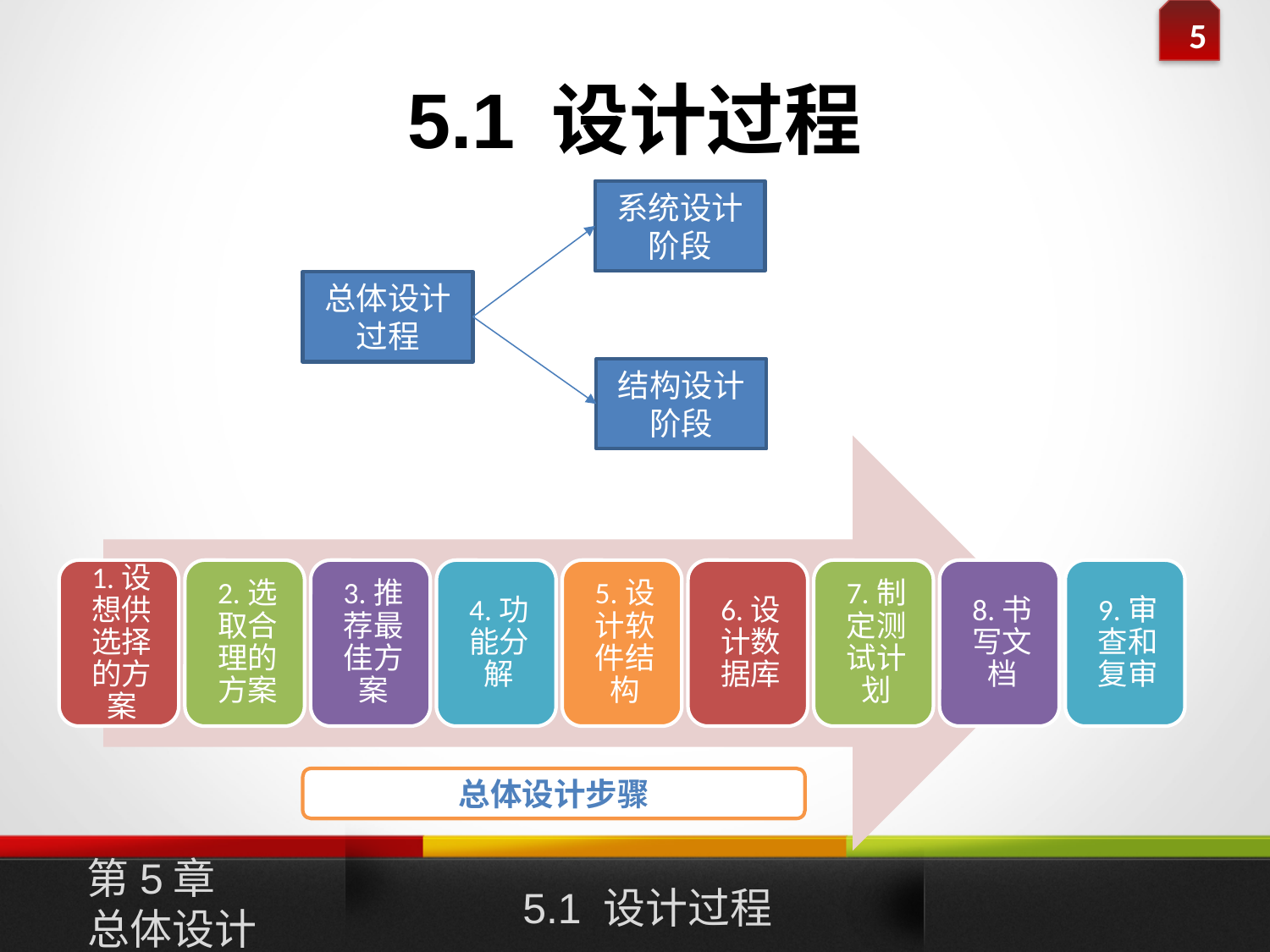

# 5.1 设计过程
系统设计阶段
总体设计过程
结构设计阶段
1.设想供选择的方案
2.选取合理的方案
3.推荐最佳方案
4.功能分解
5.设计软件结构
6.设计数据库
7.制定测试计划
8.书写文档
9.审查和复审
总体设计步骤
第5章
总体设计
5.1 设计过程